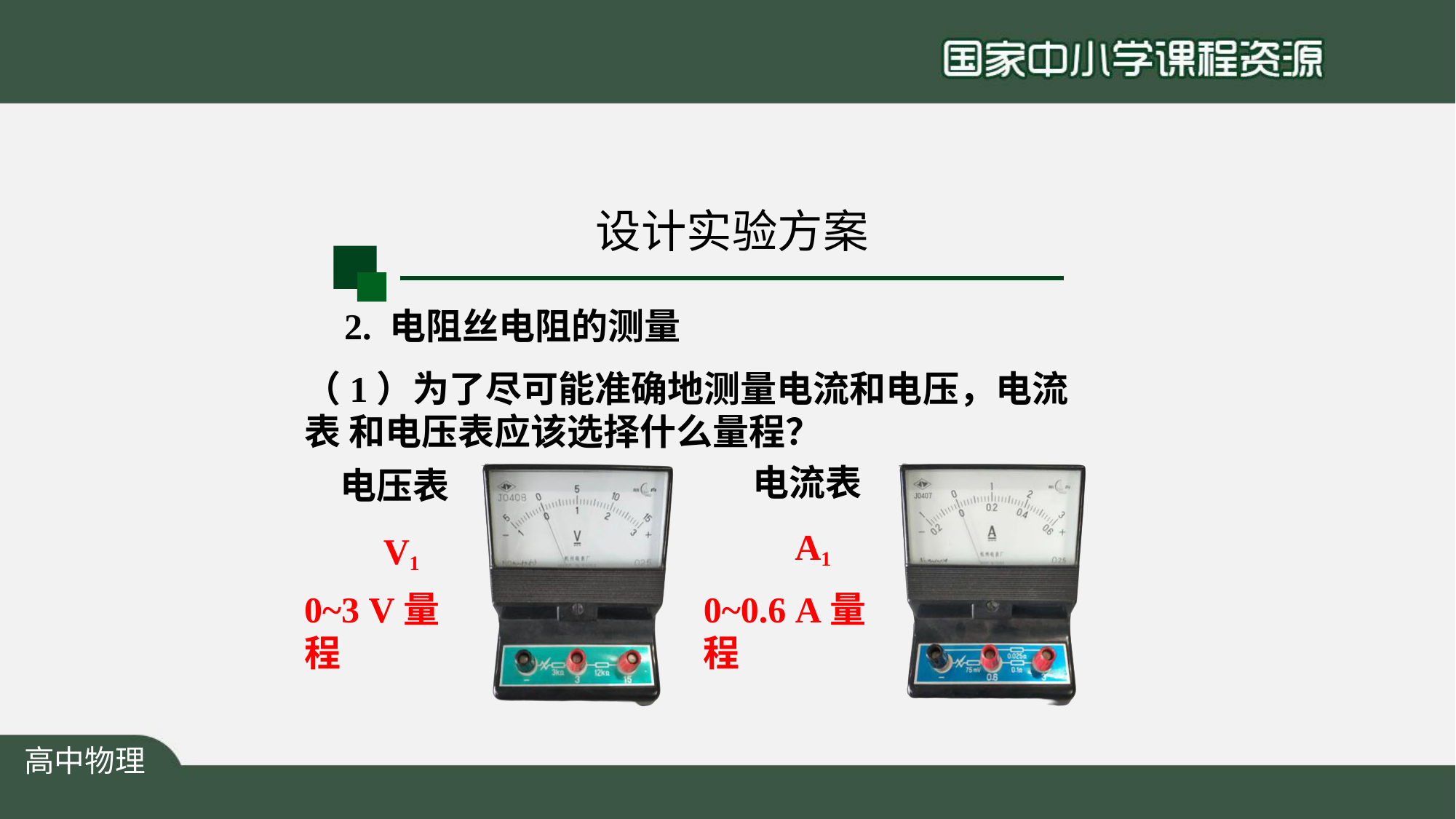

# 设计实验方案

2. 电阻丝电阻的测量
（1）为了尽可能准确地测量电流和电压，电流表 和电压表应该选择什么量程？
电流表
A1
0~0.6 A量程
电压表
V1
0~3 V量程

高中物理